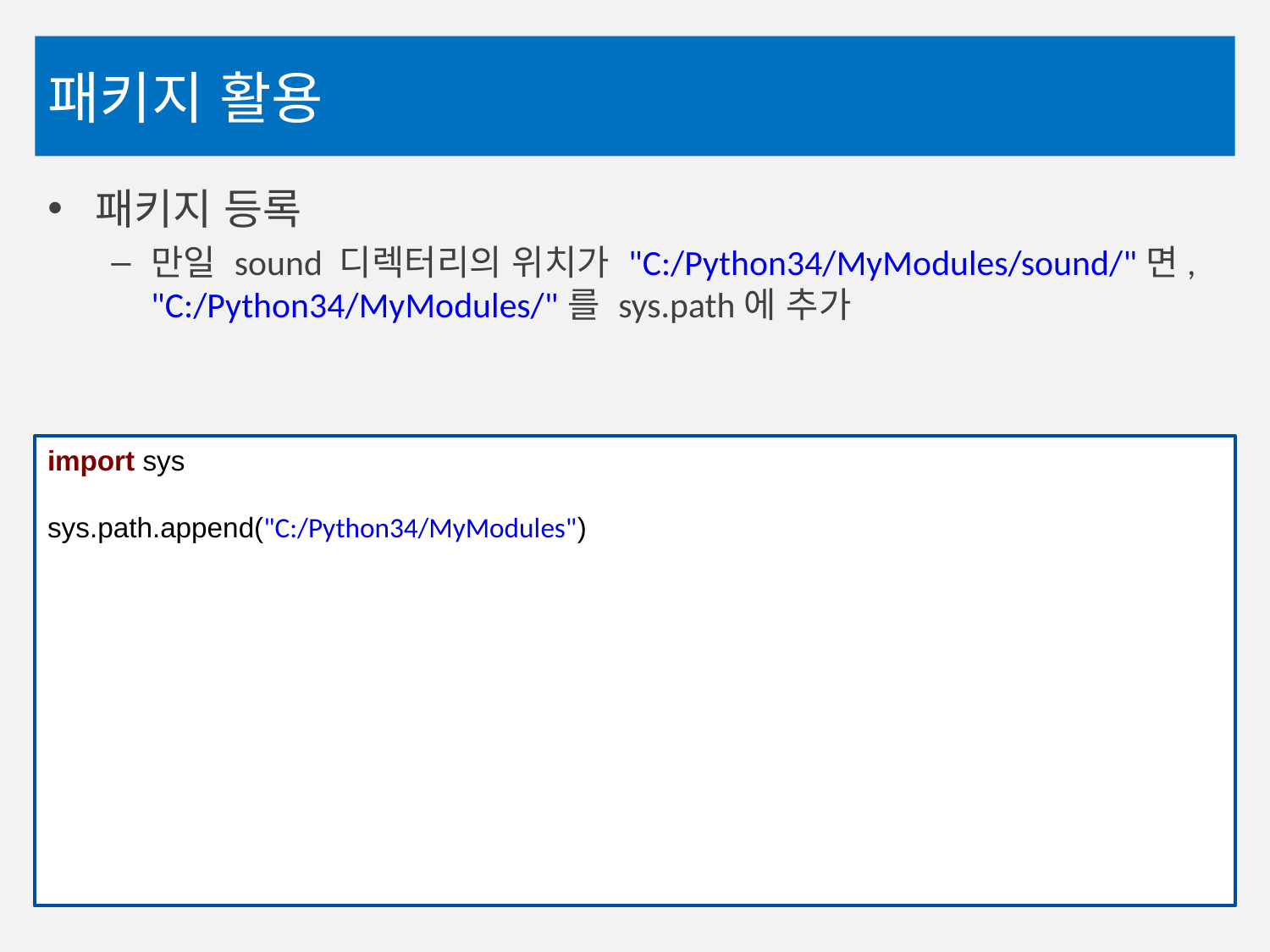

# 패키지 활용
패키지 등록
만일 sound 디렉터리의 위치가 "C:/Python34/MyModules/sound/"면, "C:/Python34/MyModules/"를 sys.path에 추가
import sys

sys.path.append("C:/Python34/MyModules")